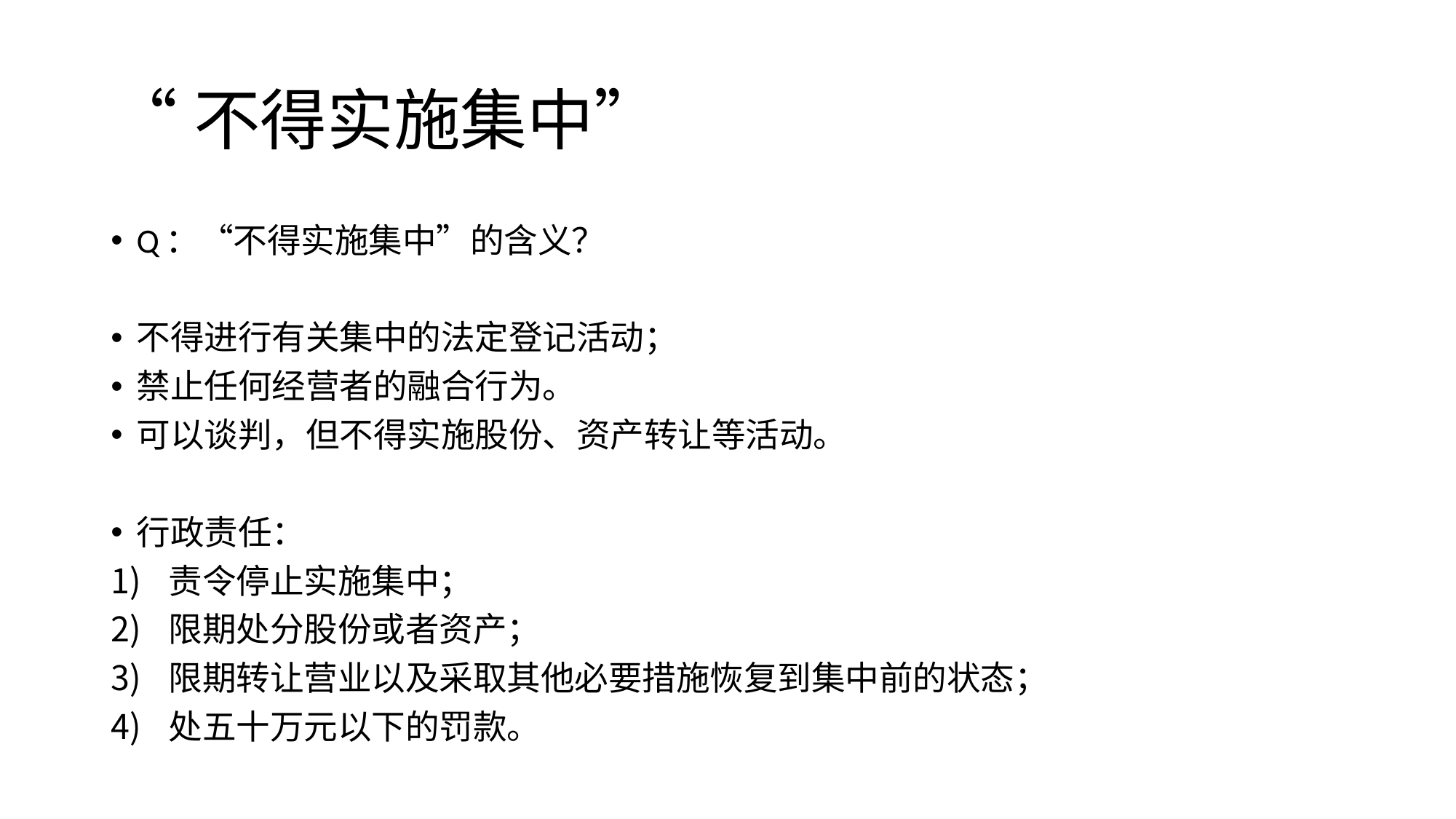

# “不得实施集中”
Q：“不得实施集中”的含义？

不得进行有关集中的法定登记活动；
禁止任何经营者的融合行为。
可以谈判，但不得实施股份、资产转让等活动。

行政责任：
责令停止实施集中；
限期处分股份或者资产；
限期转让营业以及采取其他必要措施恢复到集中前的状态；
处五十万元以下的罚款。